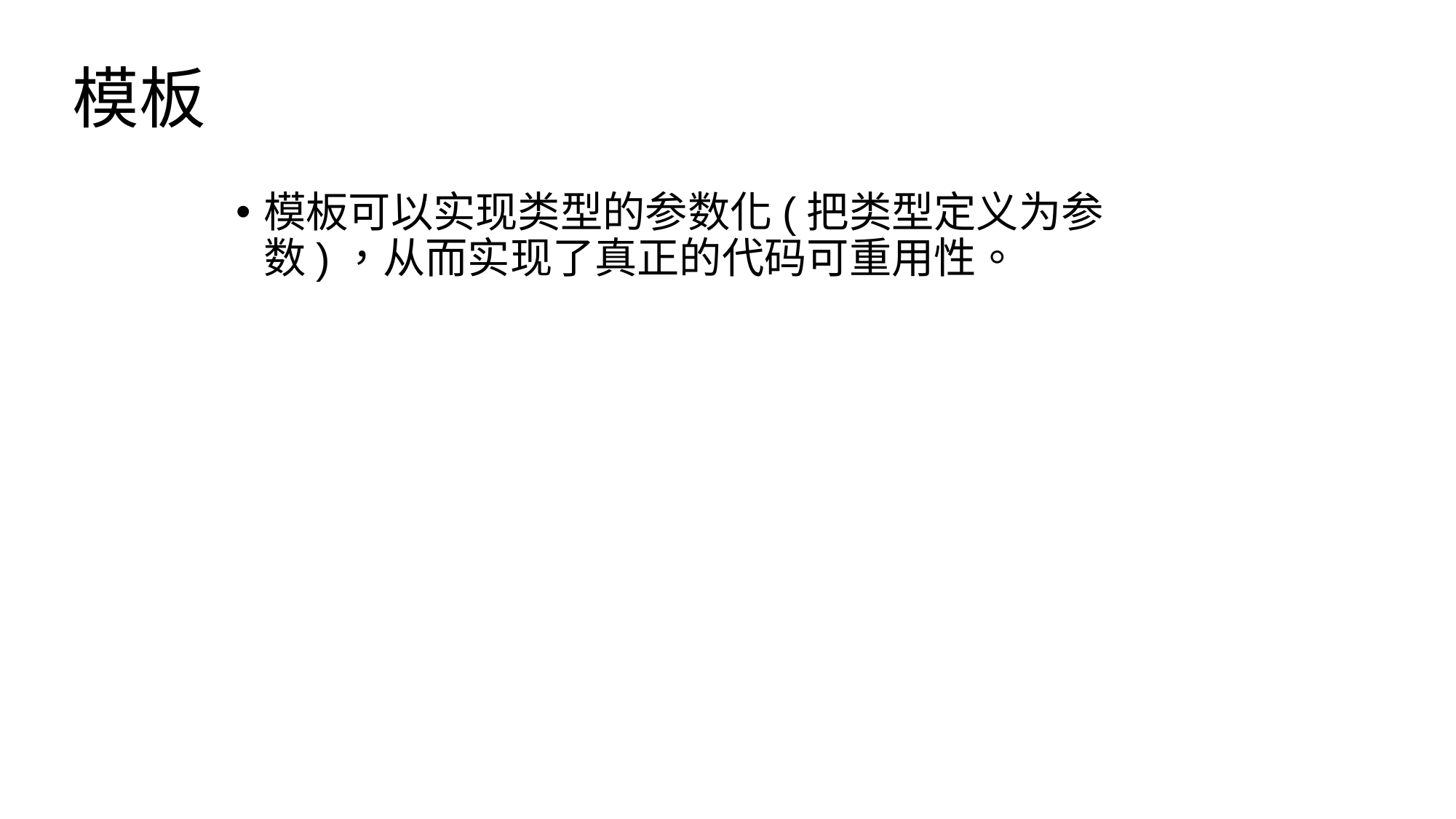

# 模板
模板可以实现类型的参数化(把类型定义为参数)，从而实现了真正的代码可重用性。